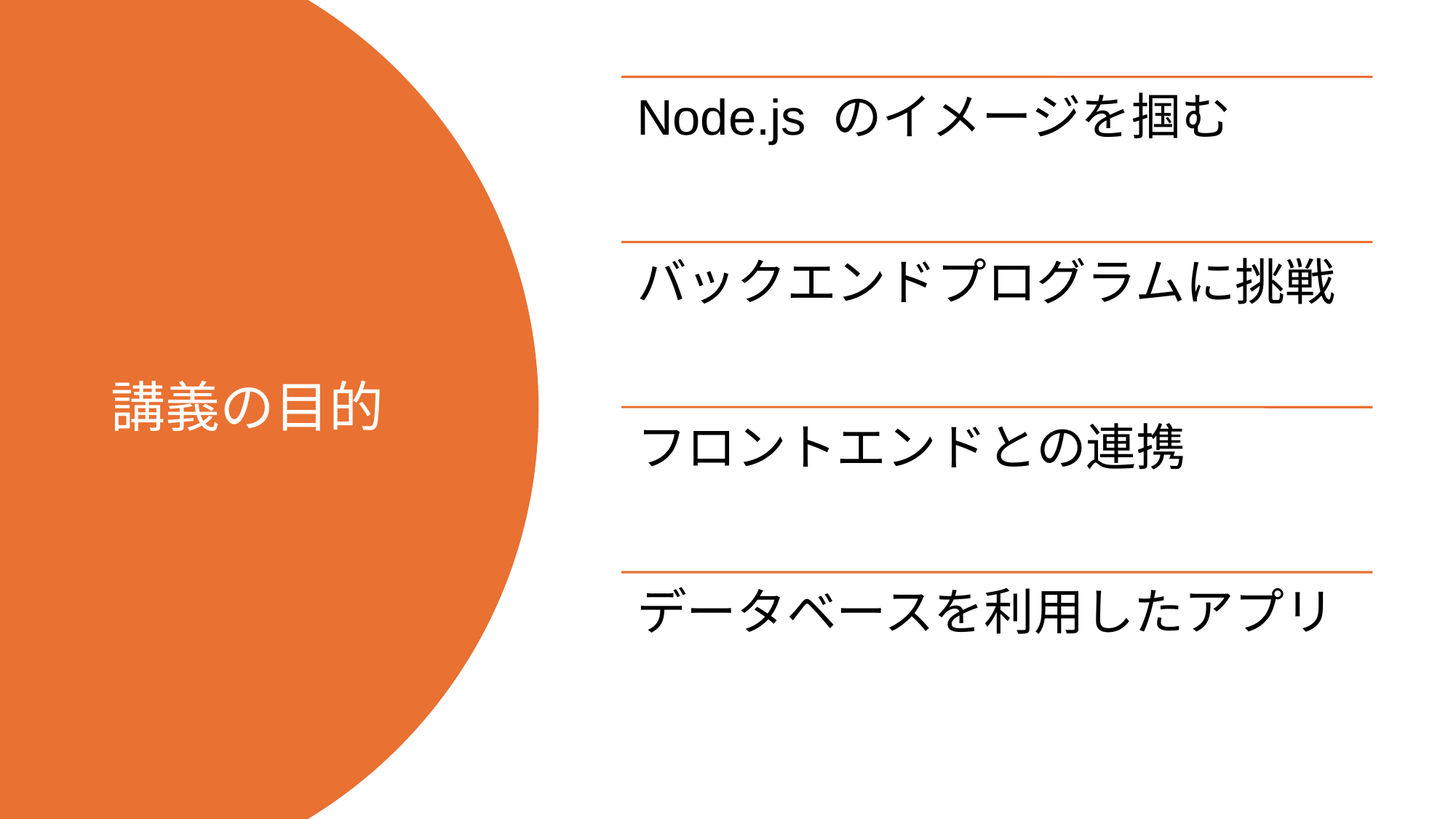

Node.js のイメージを掴む
バックエンドプログラムに挑戦
フロントエンドとの連携
データベースを利用したアプリ
# 講義の目的